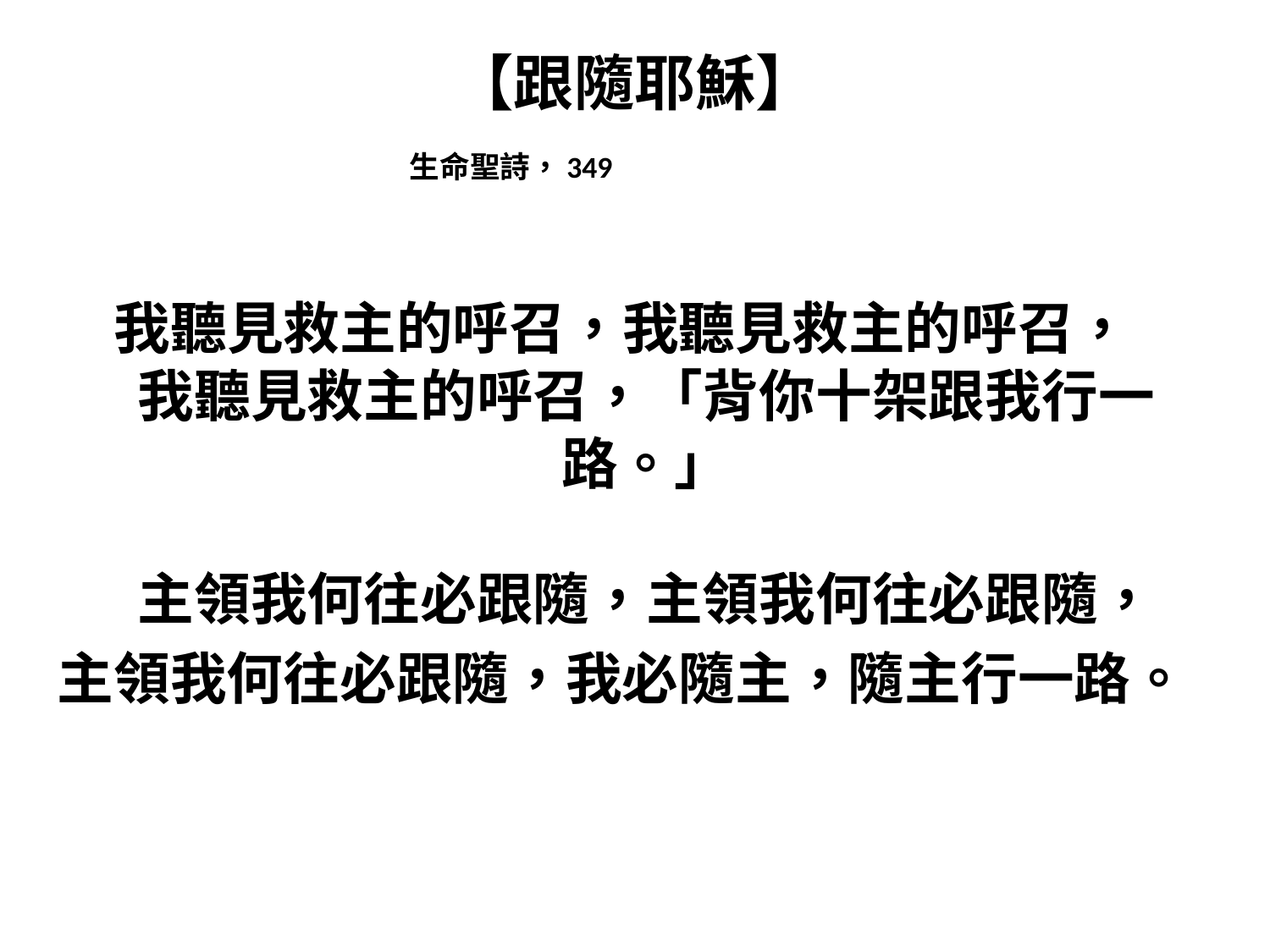

# 【跟隨耶穌】 生命聖詩，349
我聽見救主的呼召，我聽見救主的呼召，
我聽見救主的呼召，「背你十架跟我行一路。」
主領我何往必跟隨，主領我何往必跟隨，
主領我何往必跟隨，我必隨主，隨主行一路。